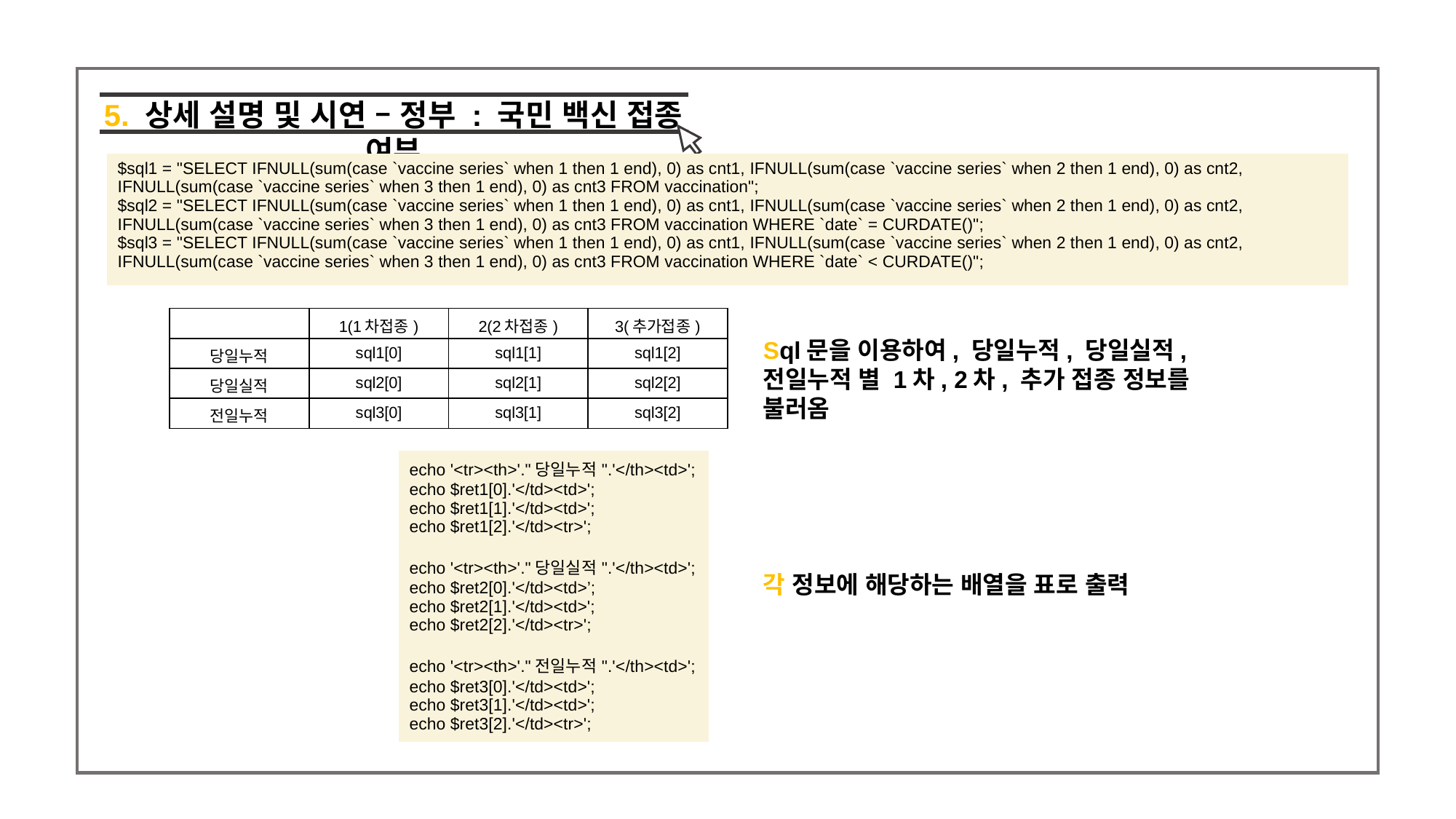

5. 상세 설명 및 시연 – 정부 : 국민 백신 접종 여부

| $sql1 = "SELECT IFNULL(sum(case `vaccine series` when 1 then 1 end), 0) as cnt1, IFNULL(sum(case `vaccine series` when 2 then 1 end), 0) as cnt2, IFNULL(sum(case `vaccine series` when 3 then 1 end), 0) as cnt3 FROM vaccination"; $sql2 = "SELECT IFNULL(sum(case `vaccine series` when 1 then 1 end), 0) as cnt1, IFNULL(sum(case `vaccine series` when 2 then 1 end), 0) as cnt2, IFNULL(sum(case `vaccine series` when 3 then 1 end), 0) as cnt3 FROM vaccination WHERE `date` = CURDATE()"; $sql3 = "SELECT IFNULL(sum(case `vaccine series` when 1 then 1 end), 0) as cnt1, IFNULL(sum(case `vaccine series` when 2 then 1 end), 0) as cnt2, IFNULL(sum(case `vaccine series` when 3 then 1 end), 0) as cnt3 FROM vaccination WHERE `date` < CURDATE()"; |
| --- |
|  | 1(1차접종) | 2(2차접종) | 3(추가접종) |
| --- | --- | --- | --- |
| 당일누적 | sql1[0] | sql1[1] | sql1[2] |
| 당일실적 | sql2[0] | sql2[1] | sql2[2] |
| 전일누적 | sql3[0] | sql3[1] | sql3[2] |
Sql문을 이용하여, 당일누적, 당일실적, 전일누적 별 1차, 2차, 추가 접종 정보를 불러옴
| echo '<tr><th>'."당일누적".'</th><td>'; echo $ret1[0].'</td><td>'; echo $ret1[1].'</td><td>'; echo $ret1[2].'</td><tr>'; echo '<tr><th>'."당일실적".'</th><td>'; echo $ret2[0].'</td><td>’; echo $ret2[1].'</td><td>'; echo $ret2[2].'</td><tr>'; echo '<tr><th>'."전일누적".'</th><td>'; echo $ret3[0].'</td><td>'; echo $ret3[1].'</td><td>'; echo $ret3[2].'</td><tr>'; |
| --- |

각 정보에 해당하는 배열을 표로 출력